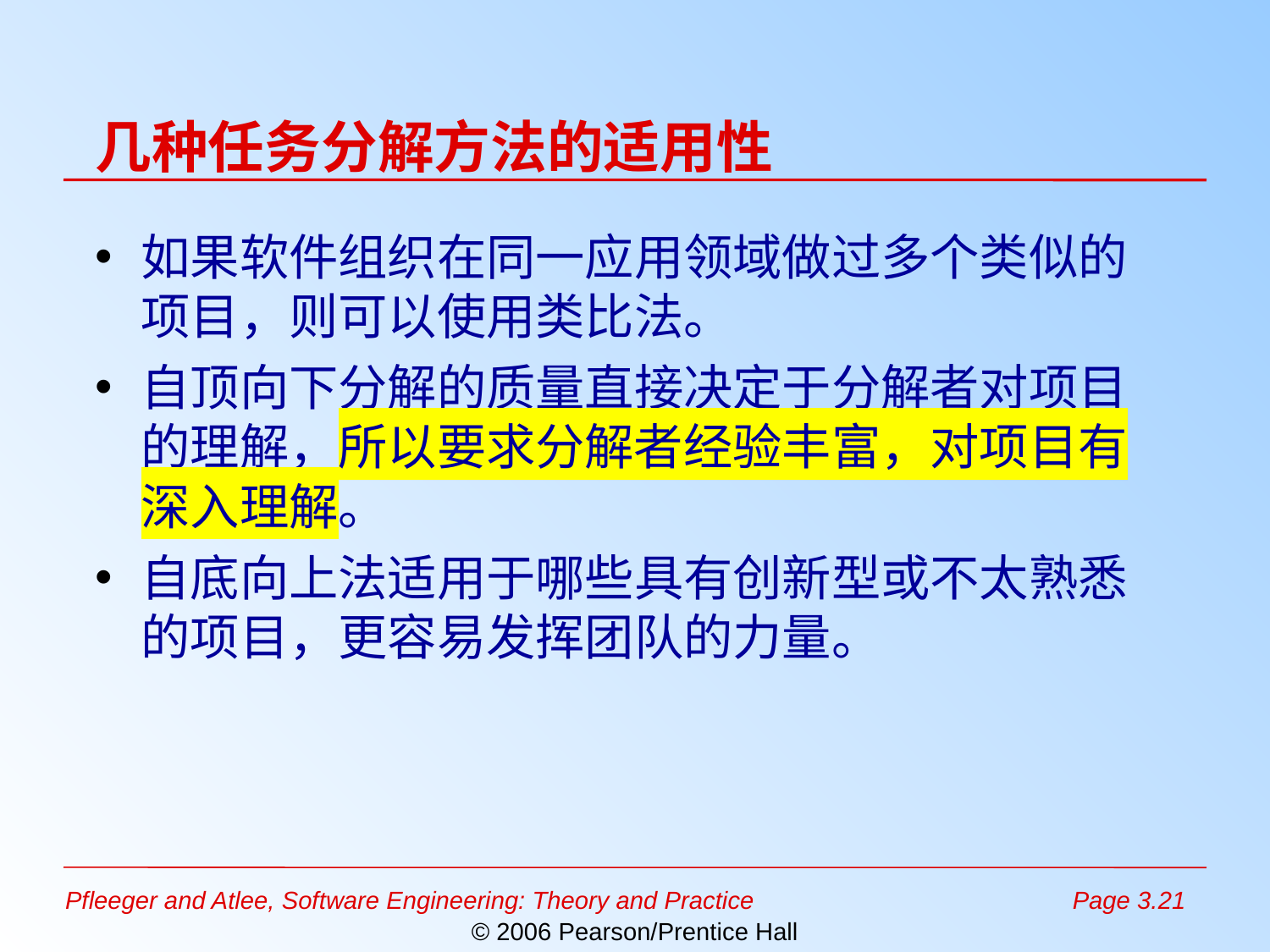

# 几种任务分解方法的适用性
如果软件组织在同一应用领域做过多个类似的项目，则可以使用类比法。
自顶向下分解的质量直接决定于分解者对项目的理解，所以要求分解者经验丰富，对项目有深入理解。
自底向上法适用于哪些具有创新型或不太熟悉的项目，更容易发挥团队的力量。